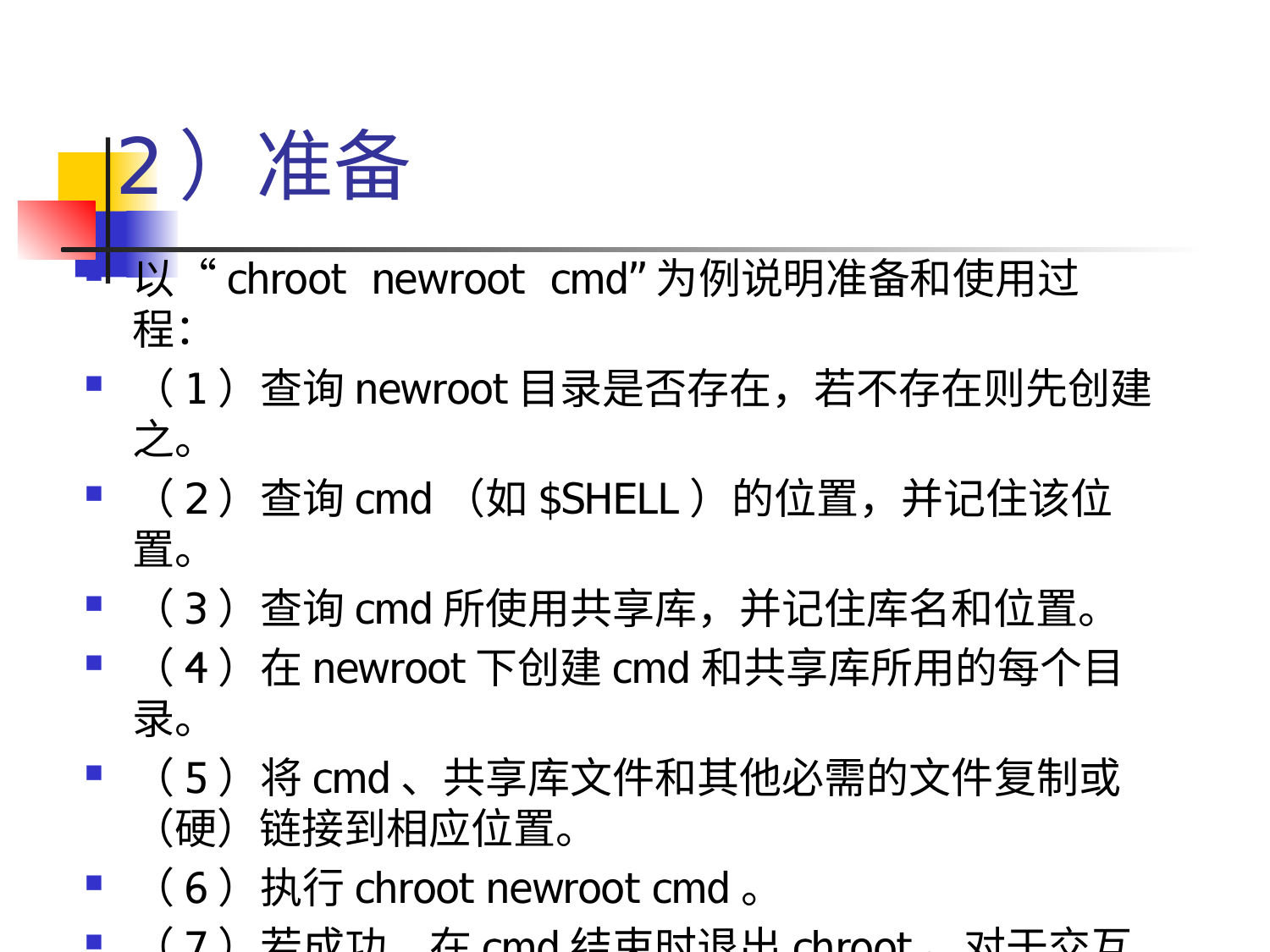

# 2）准备
以“chroot  newroot  cmd”为例说明准备和使用过程：
（1）查询newroot目录是否存在，若不存在则先创建之。
（2）查询cmd（如$SHELL）的位置，并记住该位置。
（3）查询cmd所使用共享库，并记住库名和位置。
（4）在newroot下创建cmd和共享库所用的每个目录。
（5）将cmd、共享库文件和其他必需的文件复制或（硬）链接到相应位置。
（6）执行chroot newroot cmd。
（7）若成功，在cmd结束时退出chroot。对于交互式shell型程序，可输入^D或exit后回车退出。
第（1）～（5）步是真正的准备过程，而（6）是对准备工作的检验，（7）是chroot的退出或返回。